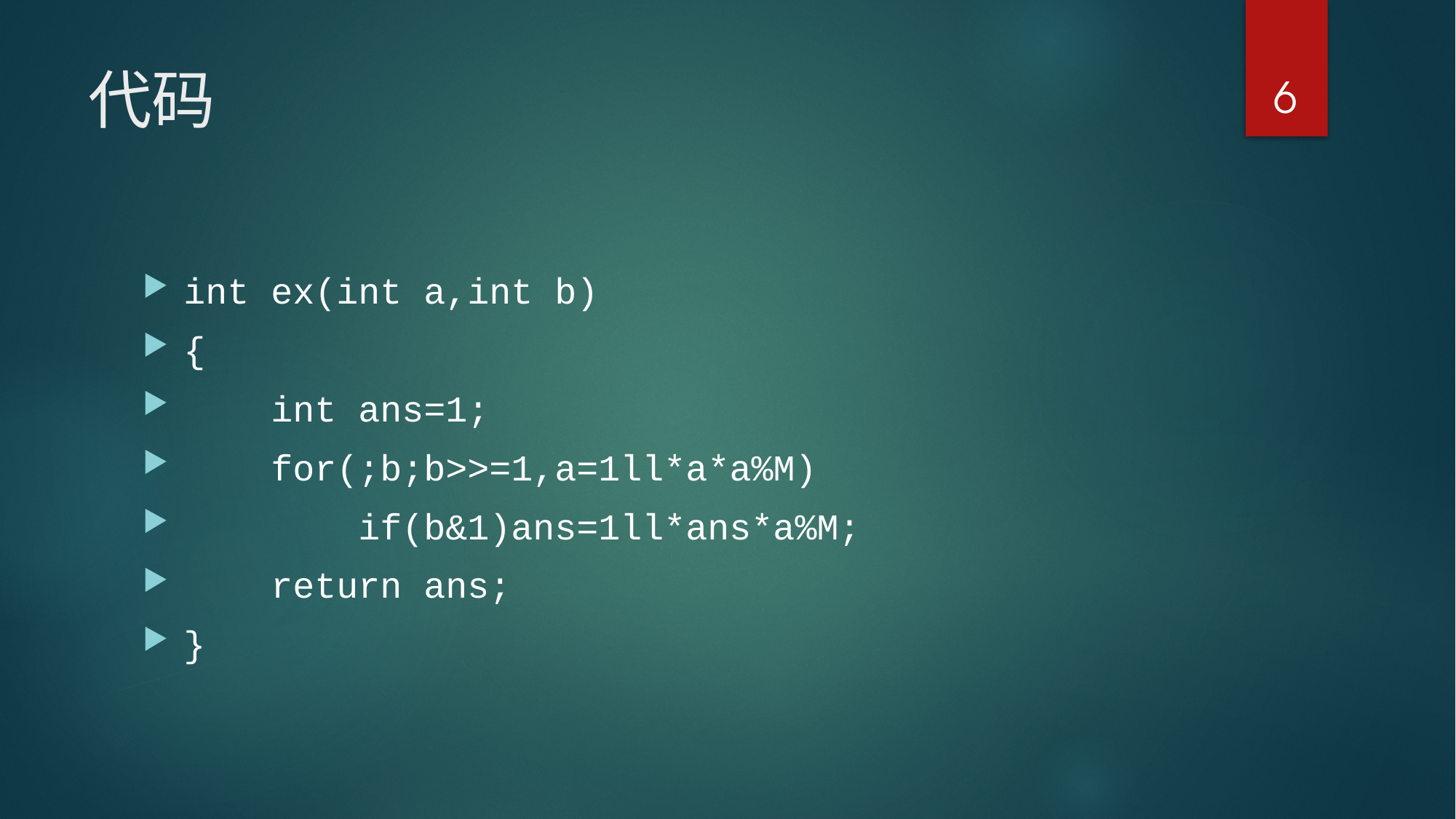

6
# 代码
int ex(int a,int b)
{
    int ans=1;
    for(;b;b>>=1,a=1ll*a*a%M)
        if(b&1)ans=1ll*ans*a%M;
    return ans;
}